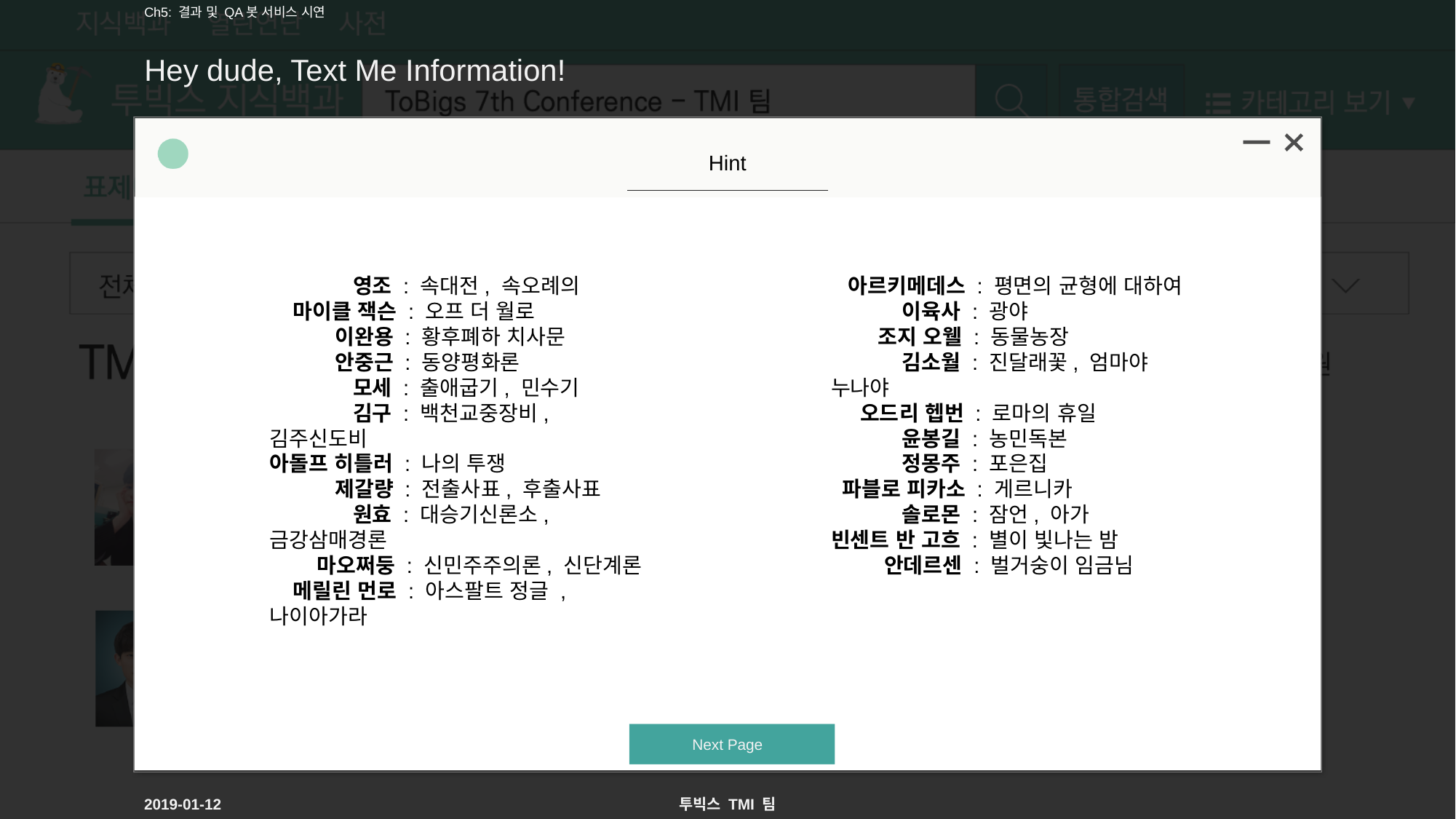

Ch5: 결과 및 QA봇 서비스 시연
# Hey dude, Text Me Information!
Hint
             영조 : 속대전, 속오례의
   마이클 잭슨 : 오프 더 월로
          이완용 : 황후폐하 치사문
          안중근 : 동양평화론
             모세 : 출애굽기, 민수기
             김구 : 백천교중장비, 김주신도비
아돌프 히틀러 : 나의 투쟁
          제갈량 : 전출사표, 후출사표
             원효 : 대승기신론소, 금강삼매경론
       마오쩌둥 : 신민주주의론, 신단계론
   메릴린 먼로 : 아스팔트 정글 , 나이아가라
  아르키메데스 : 평면의 균형에 대하여
           이육사 : 광야
       조지 오웰 : 동물농장
           김소월 : 진달래꽃, 엄마야 누나야
    오드리 헵번 : 로마의 휴일
           윤봉길 : 농민독본
           정몽주 : 포은집
 파블로 피카소 : 게르니카
           솔로몬 : 잠언, 아가
빈센트 반 고흐 : 별이 빛나는 밤
        안데르센 : 벌거숭이 임금님